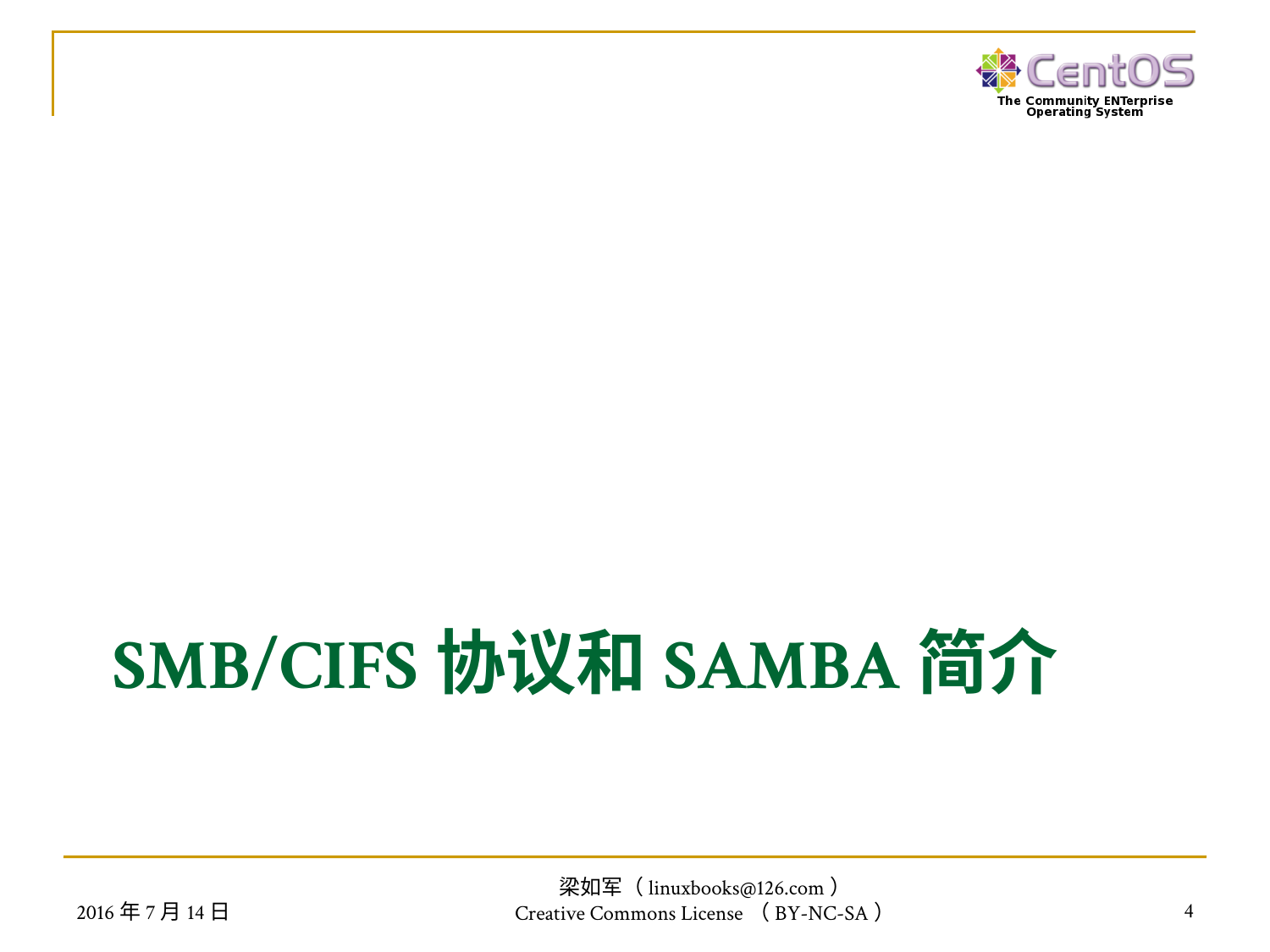

# SMB/CIFS协议和Samba简介
2016年7月14日
4
梁如军（linuxbooks@126.com）
Creative Commons License（BY-NC-SA）